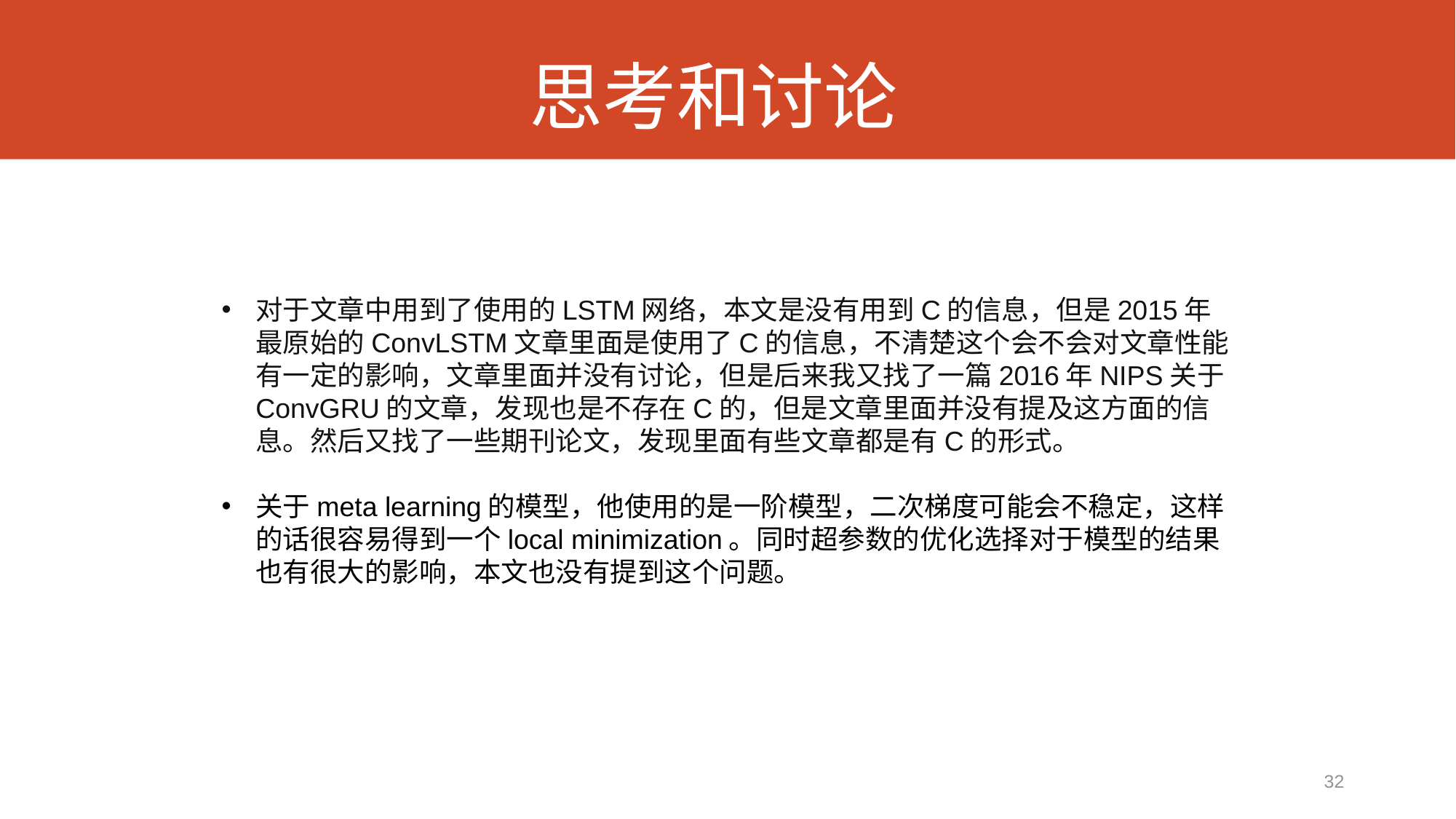

# 思考和讨论
对于文章中用到了使用的LSTM网络，本文是没有用到C的信息，但是2015年最原始的ConvLSTM文章里面是使用了C的信息，不清楚这个会不会对文章性能有一定的影响，文章里面并没有讨论，但是后来我又找了一篇2016年NIPS关于ConvGRU的文章，发现也是不存在C的，但是文章里面并没有提及这方面的信息。然后又找了一些期刊论文，发现里面有些文章都是有C的形式。

关于meta learning的模型，他使用的是一阶模型，二次梯度可能会不稳定，这样的话很容易得到一个local minimization。同时超参数的优化选择对于模型的结果也有很大的影响，本文也没有提到这个问题。
32